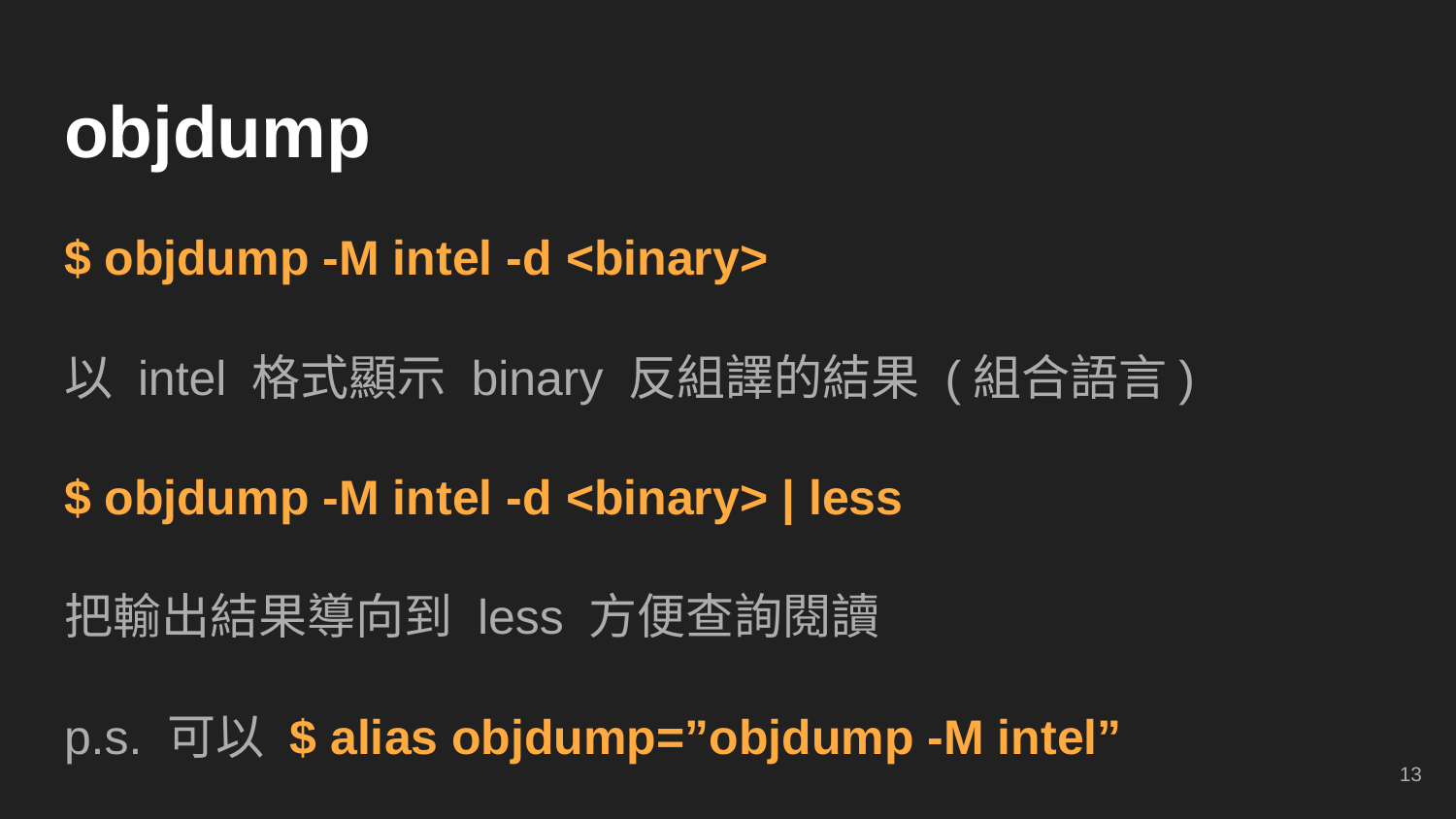

# objdump
$ objdump -M intel -d <binary>
以 intel 格式顯示 binary 反組譯的結果 (組合語言)
$ objdump -M intel -d <binary> | less
把輸出結果導向到 less 方便查詢閱讀
p.s. 可以 $ alias objdump=”objdump -M intel”
13